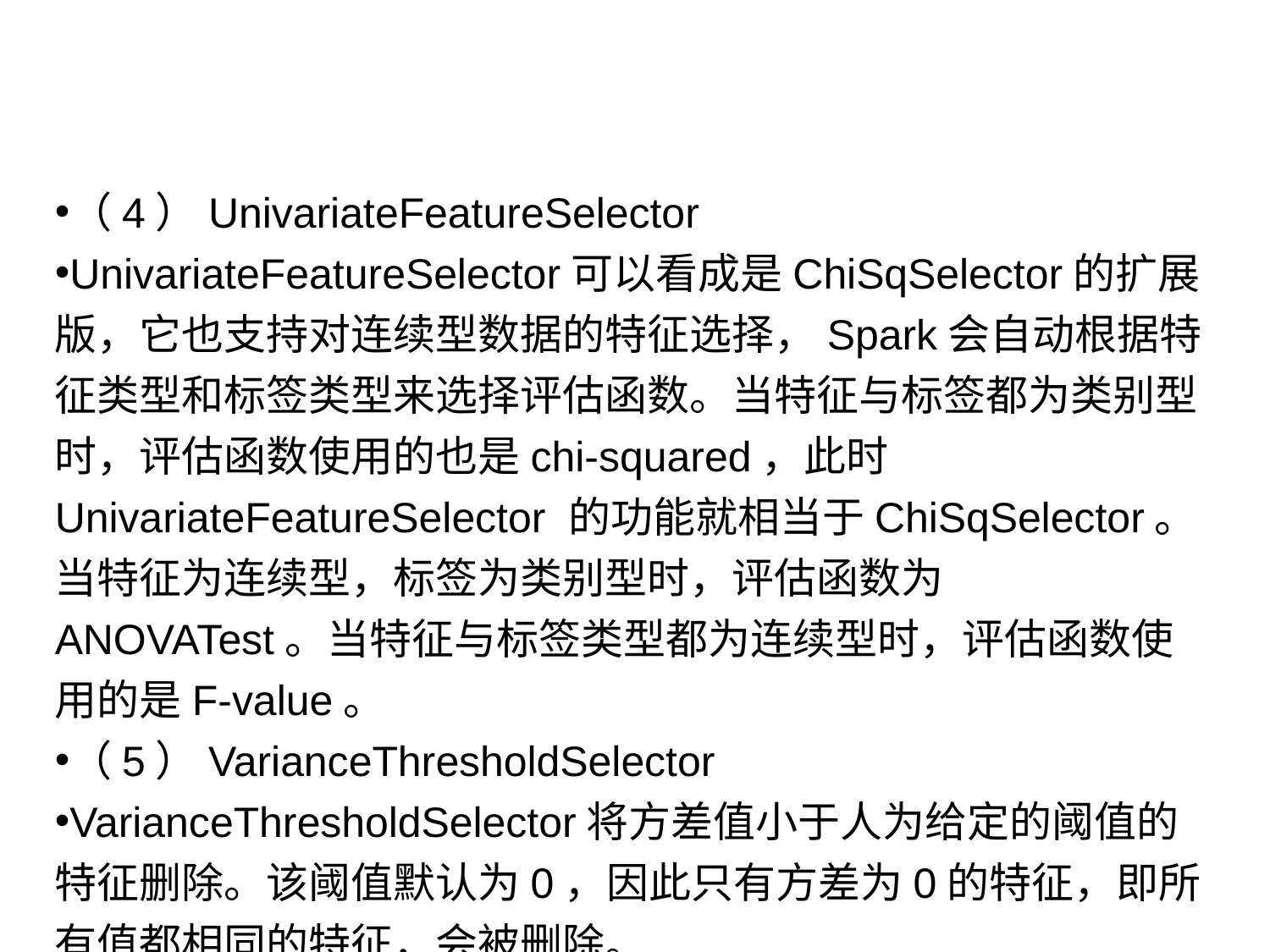

9.6.3 特征选择
（4）UnivariateFeatureSelector
UnivariateFeatureSelector可以看成是ChiSqSelector的扩展版，它也支持对连续型数据的特征选择，Spark会自动根据特征类型和标签类型来选择评估函数。当特征与标签都为类别型时，评估函数使用的也是chi-squared，此时UnivariateFeatureSelector 的功能就相当于ChiSqSelector。当特征为连续型，标签为类别型时，评估函数为ANOVATest。当特征与标签类型都为连续型时，评估函数使用的是F-value。
（5）VarianceThresholdSelector
VarianceThresholdSelector将方差值小于人为给定的阈值的特征删除。该阈值默认为0，因此只有方差为0的特征，即所有值都相同的特征，会被删除。